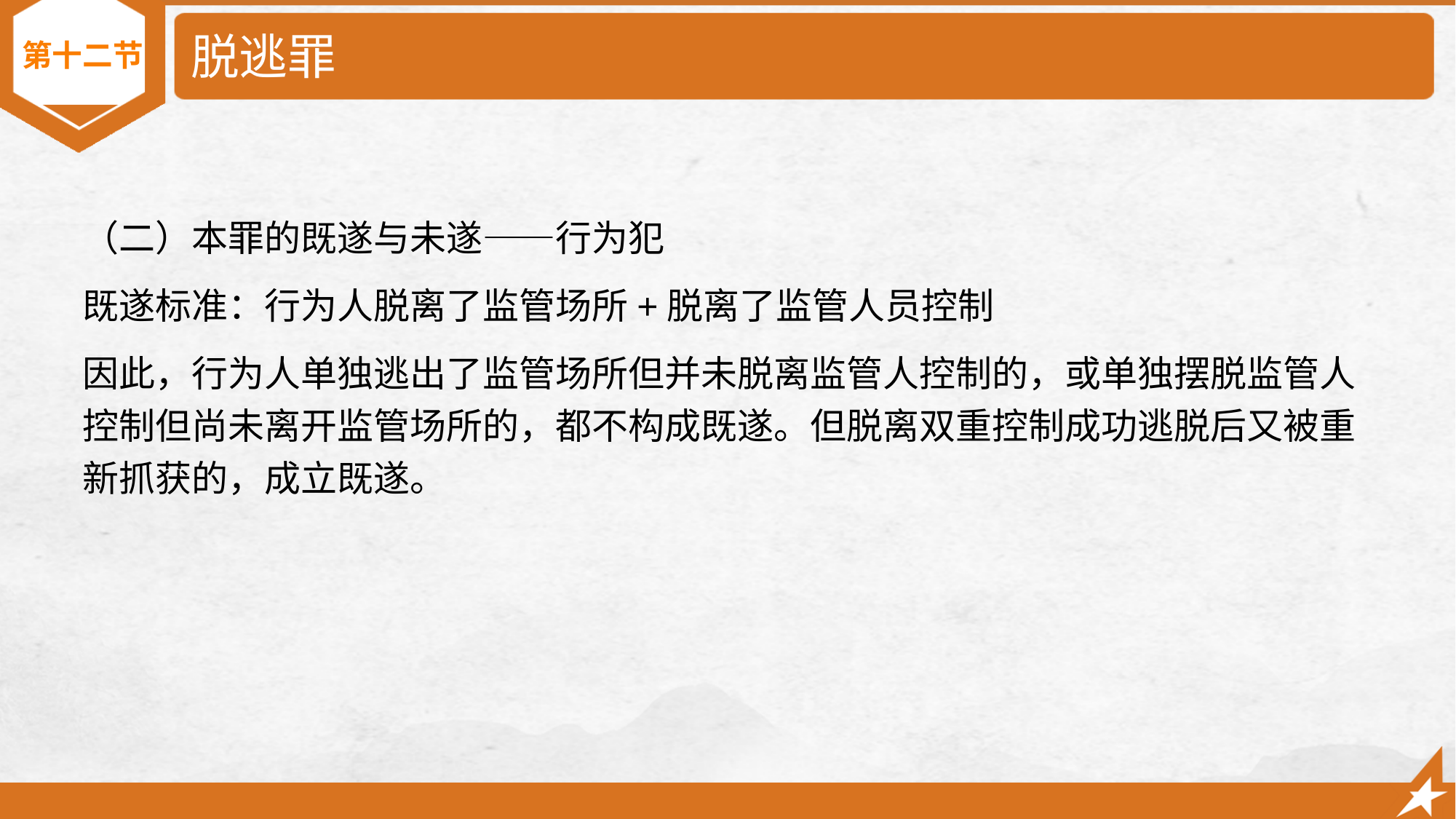

# 脱逃罪
第十二节

（二）本罪的既遂与未遂——行为犯
既遂标准：行为人脱离了监管场所+脱离了监管人员控制
因此，行为人单独逃出了监管场所但并未脱离监管人控制的，或单独摆脱监管人控制但尚未离开监管场所的，都不构成既遂。但脱离双重控制成功逃脱后又被重新抓获的，成立既遂。